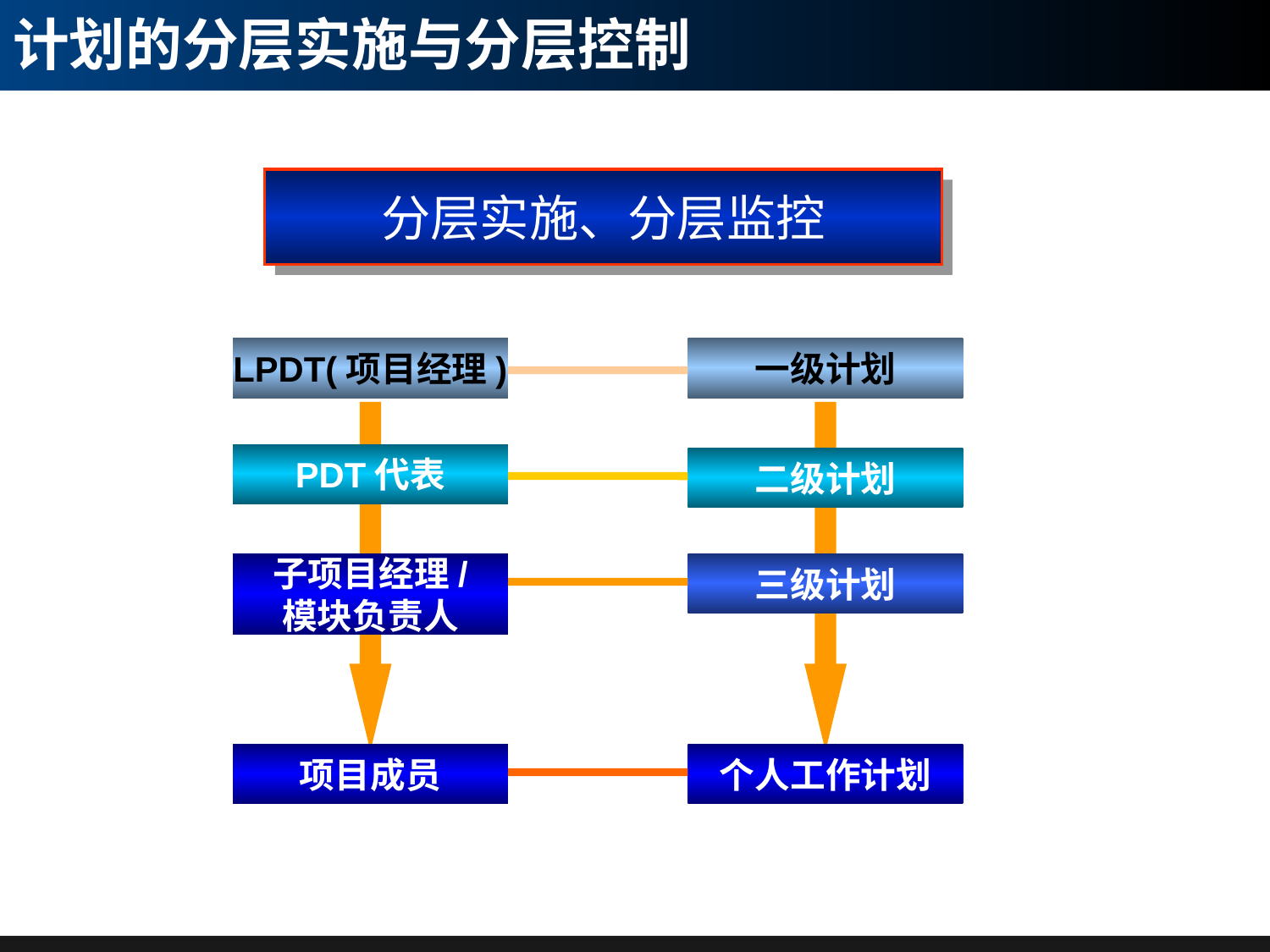

# 计划的分层实施与分层控制
分层实施、分层监控

LPDT(项目经理)
一级计划

PDT代表
二级计划

子项目经理/
模块负责人
三级计划

项目成员
个人工作计划